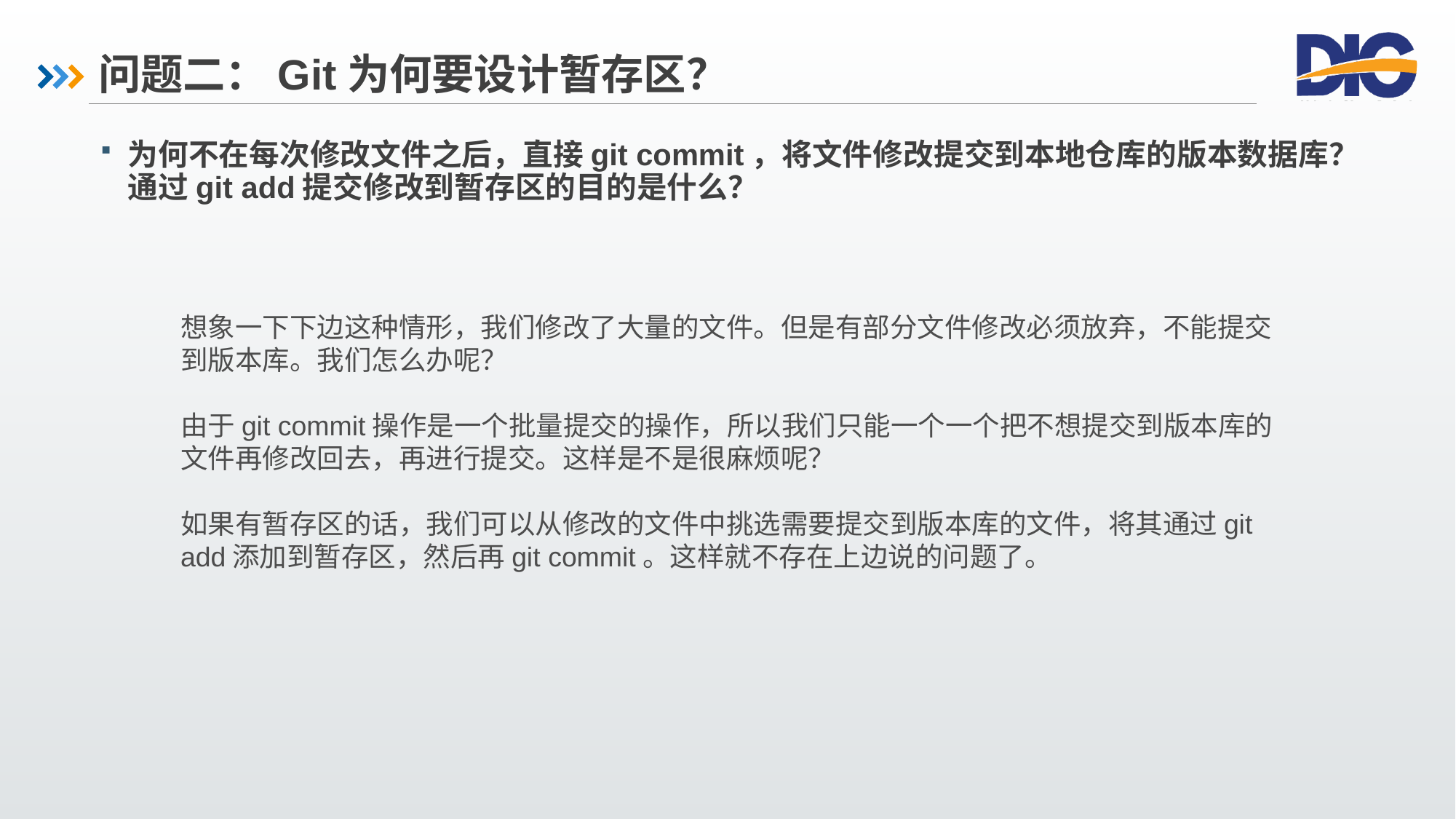

# 问题二：Git为何要设计暂存区？
为何不在每次修改文件之后，直接git commit，将文件修改提交到本地仓库的版本数据库？通过git add提交修改到暂存区的目的是什么？
想象一下下边这种情形，我们修改了大量的文件。但是有部分文件修改必须放弃，不能提交到版本库。我们怎么办呢？

由于git commit操作是一个批量提交的操作，所以我们只能一个一个把不想提交到版本库的文件再修改回去，再进行提交。这样是不是很麻烦呢？

如果有暂存区的话，我们可以从修改的文件中挑选需要提交到版本库的文件，将其通过git add添加到暂存区，然后再git commit。这样就不存在上边说的问题了。